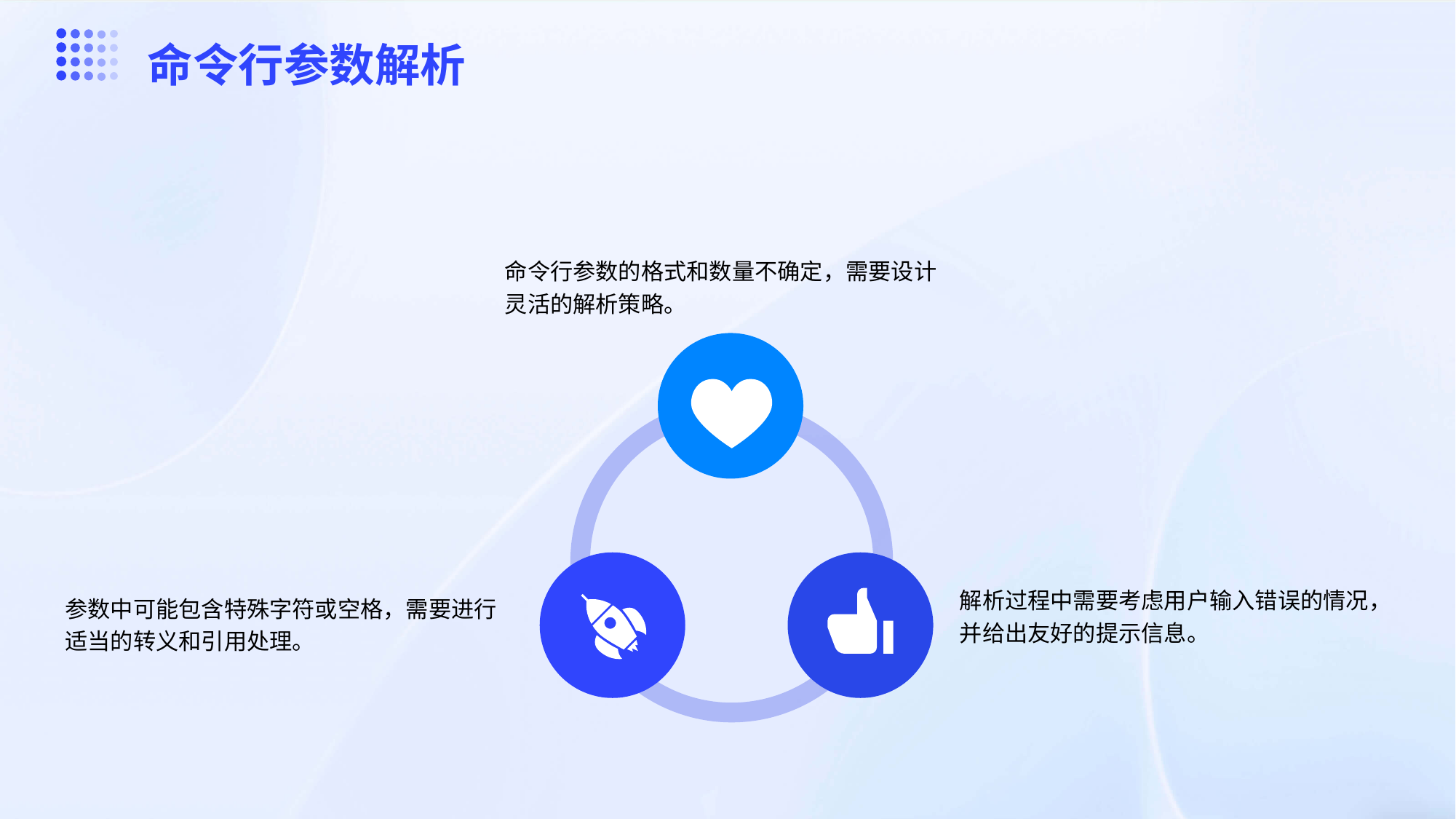

命令行参数解析

命令行参数的格式和数量不确定，需要设计灵活的解析策略。

解析过程中需要考虑用户输入错误的情况，并给出友好的提示信息。
参数中可能包含特殊字符或空格，需要进行适当的转义和引用处理。